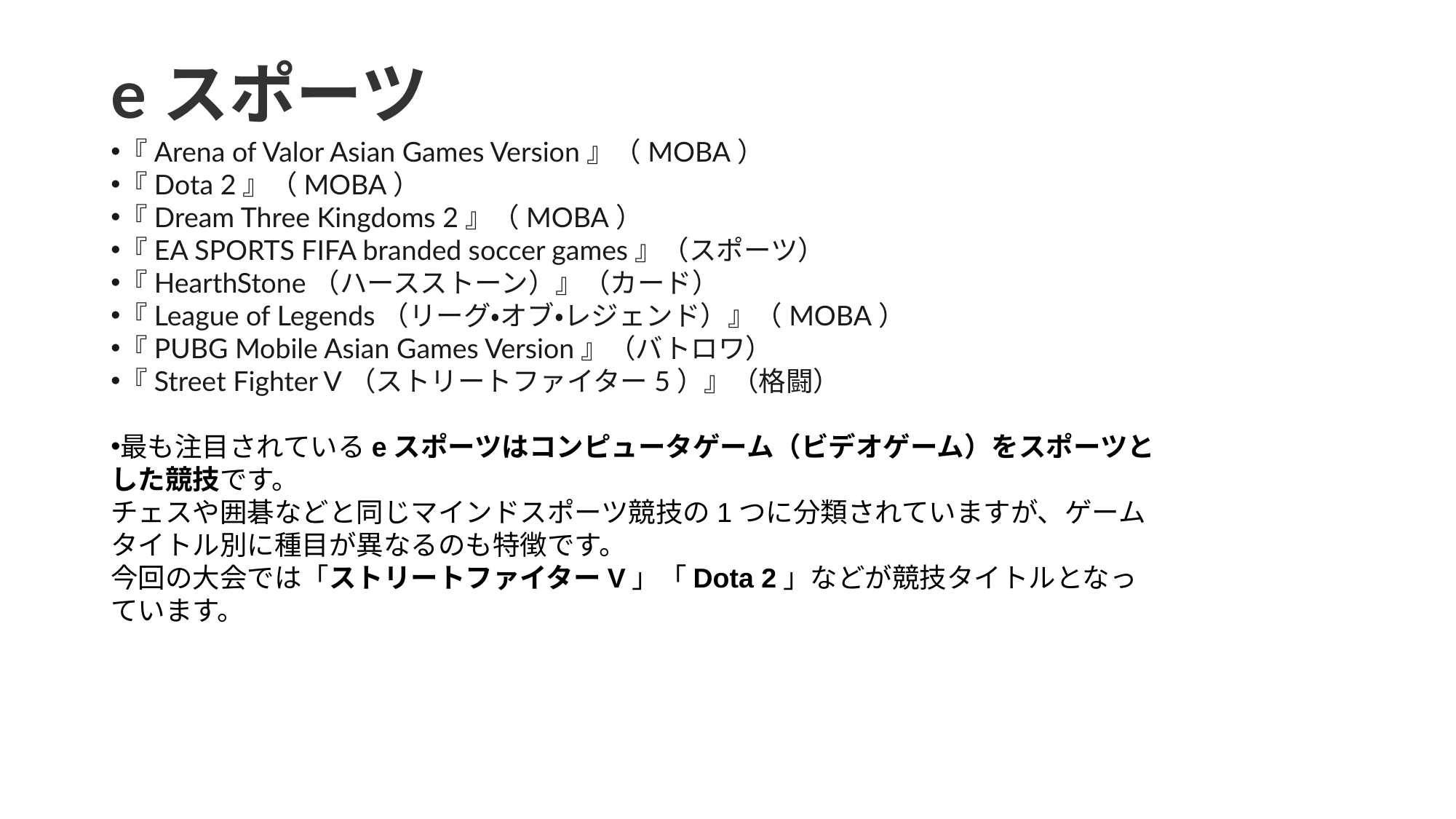

# eスポーツ

『Arena of Valor Asian Games Version』（MOBA）
『Dota 2』（MOBA）
『Dream Three Kingdoms 2』（MOBA）
『EA SPORTS FIFA branded soccer games』（スポーツ）
『HearthStone（ハースストーン）』（カード）
『League of Legends（リーグ・オブ・レジェンド）』（MOBA）
『PUBG Mobile Asian Games Version』（バトロワ）
『Street Fighter V（ストリートファイター5）』（格闘）

最も注目されているeスポーツはコンピュータゲーム（ビデオゲーム）をスポーツとした競技です。
チェスや囲碁などと同じマインドスポーツ競技の1つに分類されていますが、ゲームタイトル別に種目が異なるのも特徴です。
今回の大会では「ストリートファイターV」「Dota 2」などが競技タイトルとなっています。